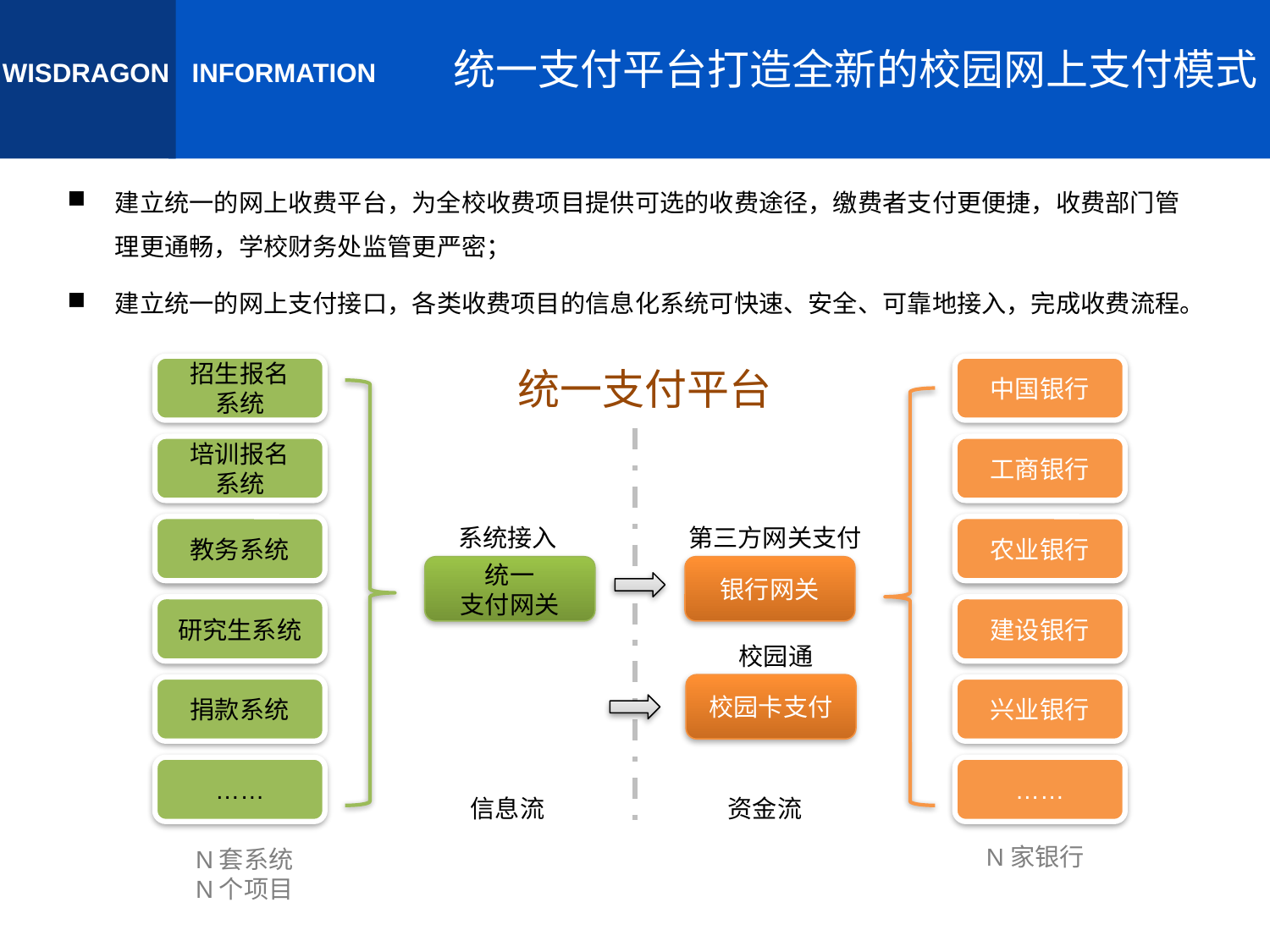

统一支付平台打造全新的校园网上支付模式
建立统一的网上收费平台，为全校收费项目提供可选的收费途径，缴费者支付更便捷，收费部门管理更通畅，学校财务处监管更严密；
建立统一的网上支付接口，各类收费项目的信息化系统可快速、安全、可靠地接入，完成收费流程。
招生报名
系统
统一支付平台
中国银行

培训报名
系统
工商银行
教务系统
农业银行
系统接入
第三方网关支付
统一
支付网关
银行网关

研究生系统
建设银行
捐款系统
兴业银行
……
……
信息流
资金流
N家银行
N套系统
N个项目
校园通
校园卡支付